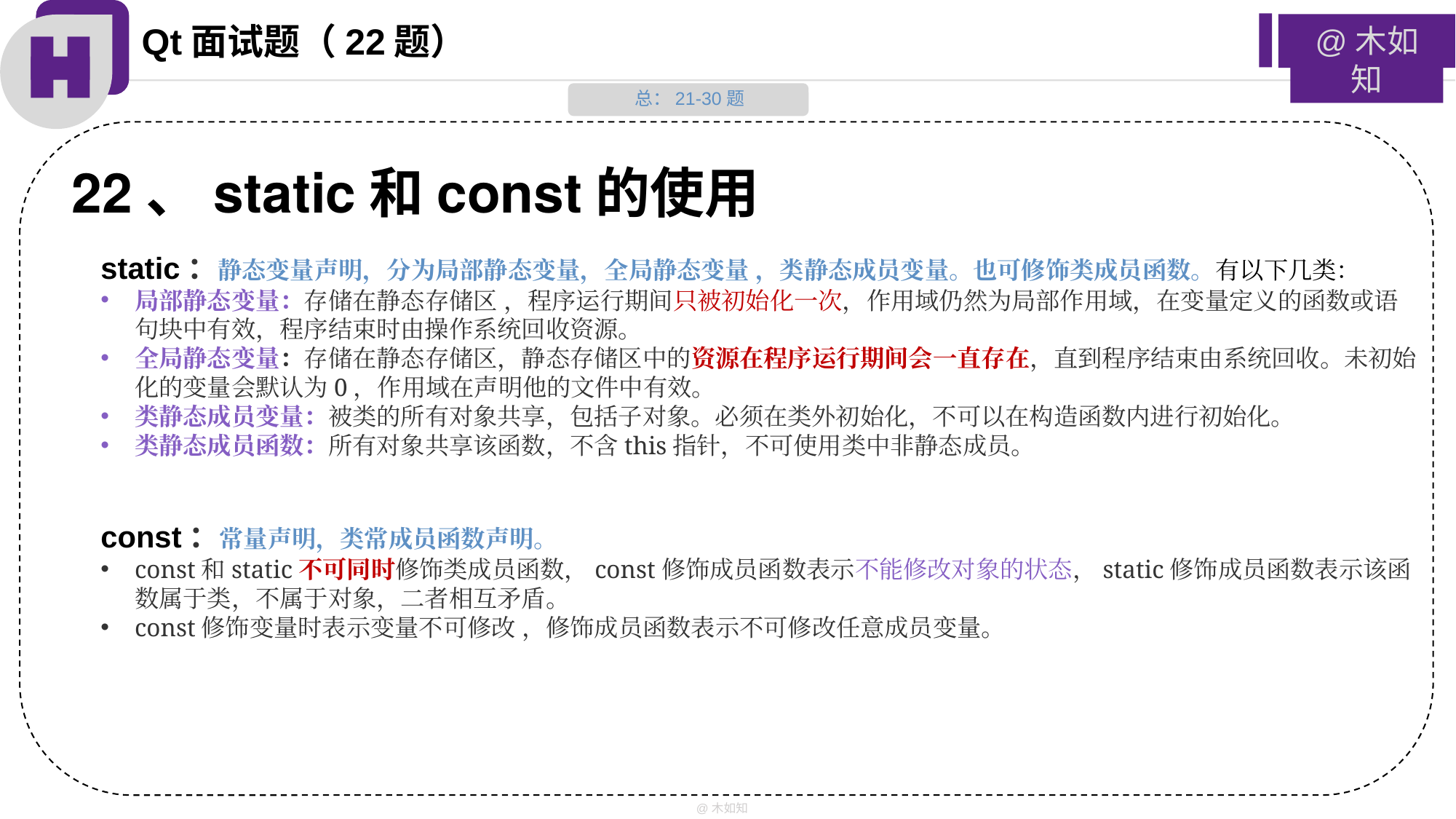

Qt面试题（22题）

@木如知
总：21-30题

22、static和const的使用
static：静态变量声明，分为局部静态变量，全局静态变量 ，类静态成员变量。也可修饰类成员函数。有以下几类：
局部静态变量：存储在静态存储区 ，程序运行期间只被初始化一次，作用域仍然为局部作用域，在变量定义的函数或语句块中有效，程序结束时由操作系统回收资源。
全局静态变量：存储在静态存储区，静态存储区中的资源在程序运行期间会一直存在，直到程序结束由系统回收。未初始化的变量会默认为0，作用域在声明他的文件中有效。
类静态成员变量：被类的所有对象共享，包括子对象。必须在类外初始化，不可以在构造函数内进行初始化。
类静态成员函数：所有对象共享该函数，不含this指针，不可使用类中非静态成员。

const：常量声明，类常成员函数声明。
const和static不可同时修饰类成员函数，const修饰成员函数表示不能修改对象的状态，static修饰成员函数表示该函数属于类，不属于对象，二者相互矛盾。
const修饰变量时表示变量不可修改 ，修饰成员函数表示不可修改任意成员变量。
@木如知